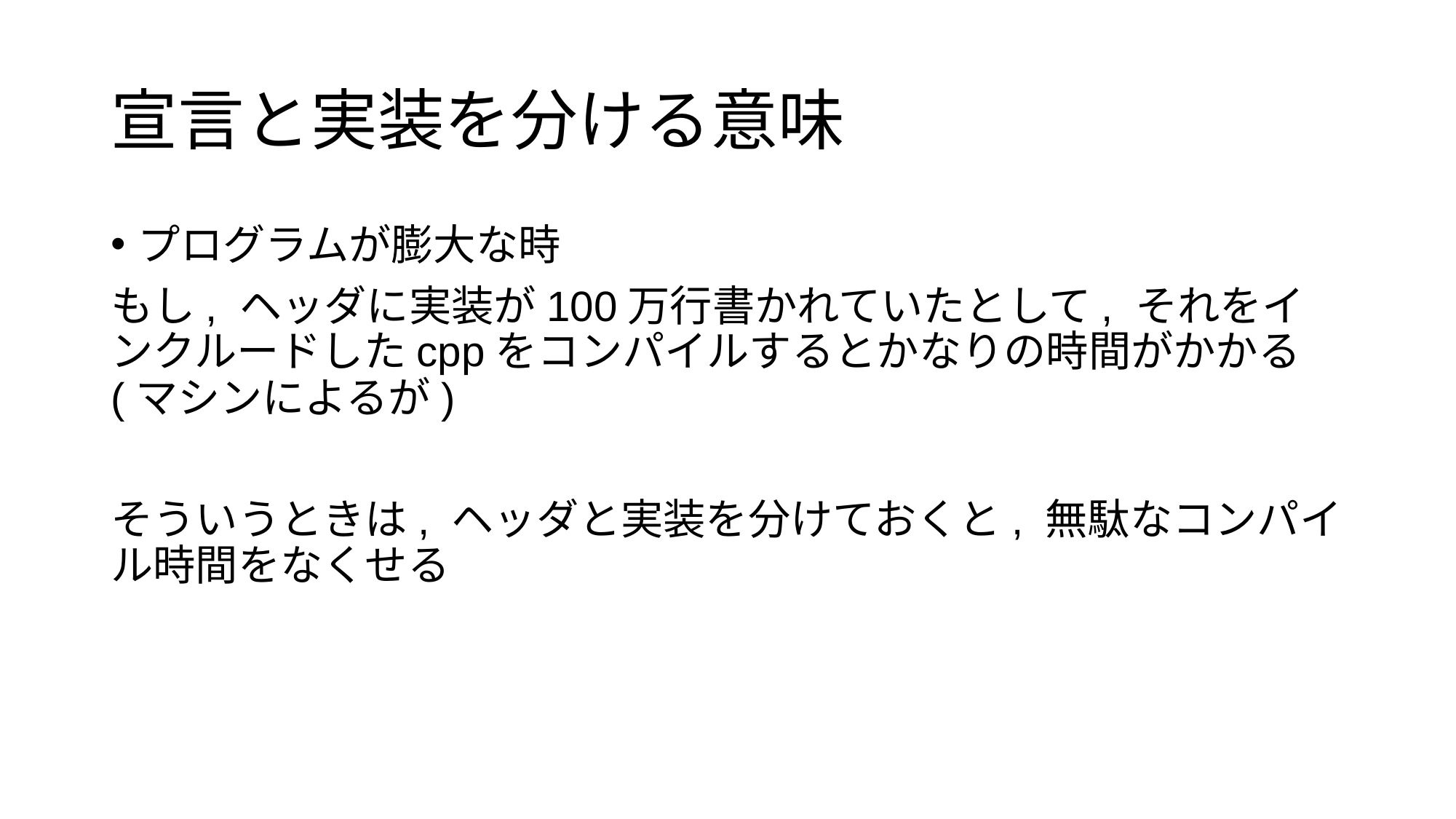

# 宣言と実装を分ける意味
プログラムが膨大な時
もし, ヘッダに実装が100万行書かれていたとして, それをインクルードしたcppをコンパイルするとかなりの時間がかかる(マシンによるが)

そういうときは, ヘッダと実装を分けておくと, 無駄なコンパイル時間をなくせる